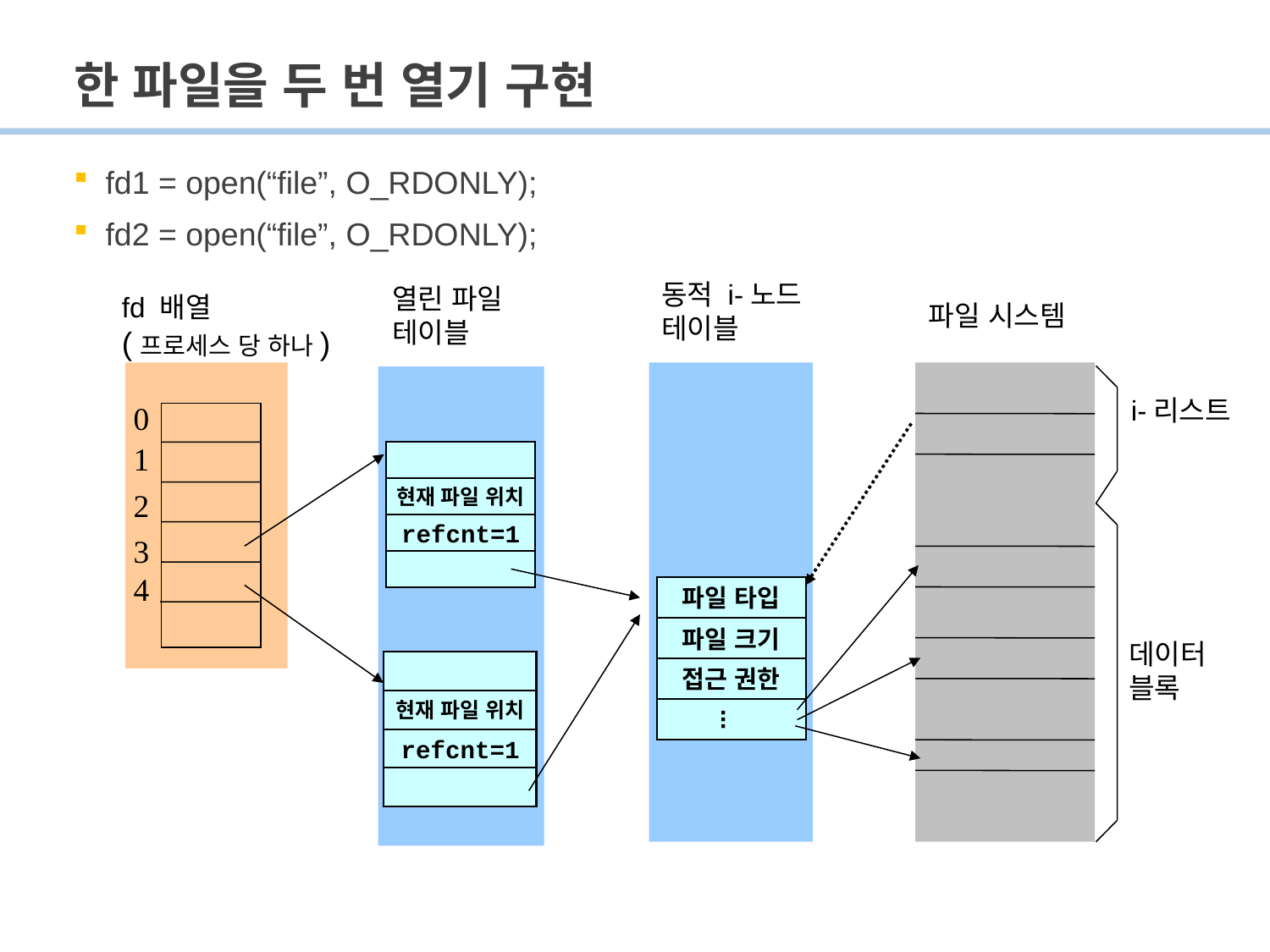

# 한 파일을 두 번 열기 구현
fd1 = open(“file”, O_RDONLY);
fd2 = open(“file”, O_RDONLY);

동적 i-노드 테이블
열린 파일 테이블
fd 배열           (프로세스 당 하나)
파일 시스템

i-리스트
0

1

현재 파일 위치
refcnt=1

2

34

파일 타입
파일 크기
접근 권한
...

데이터 블록

현재 파일 위치
refcnt=1